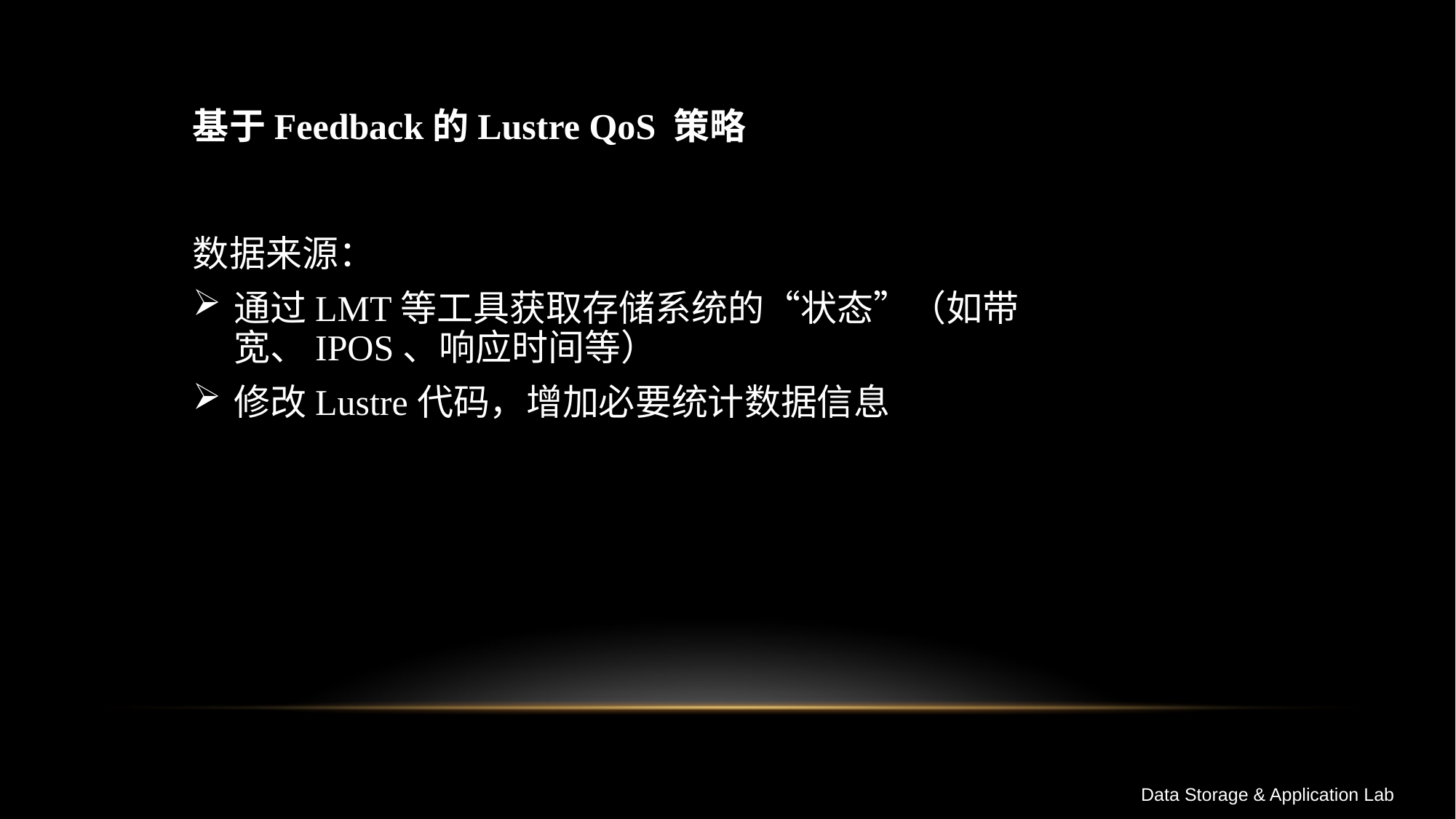

# 基于Feedback的Lustre QoS 策略
数据来源：
通过LMT等工具获取存储系统的“状态”（如带宽、IPOS、响应时间等）
修改Lustre代码，增加必要统计数据信息
Data Storage & Application Lab